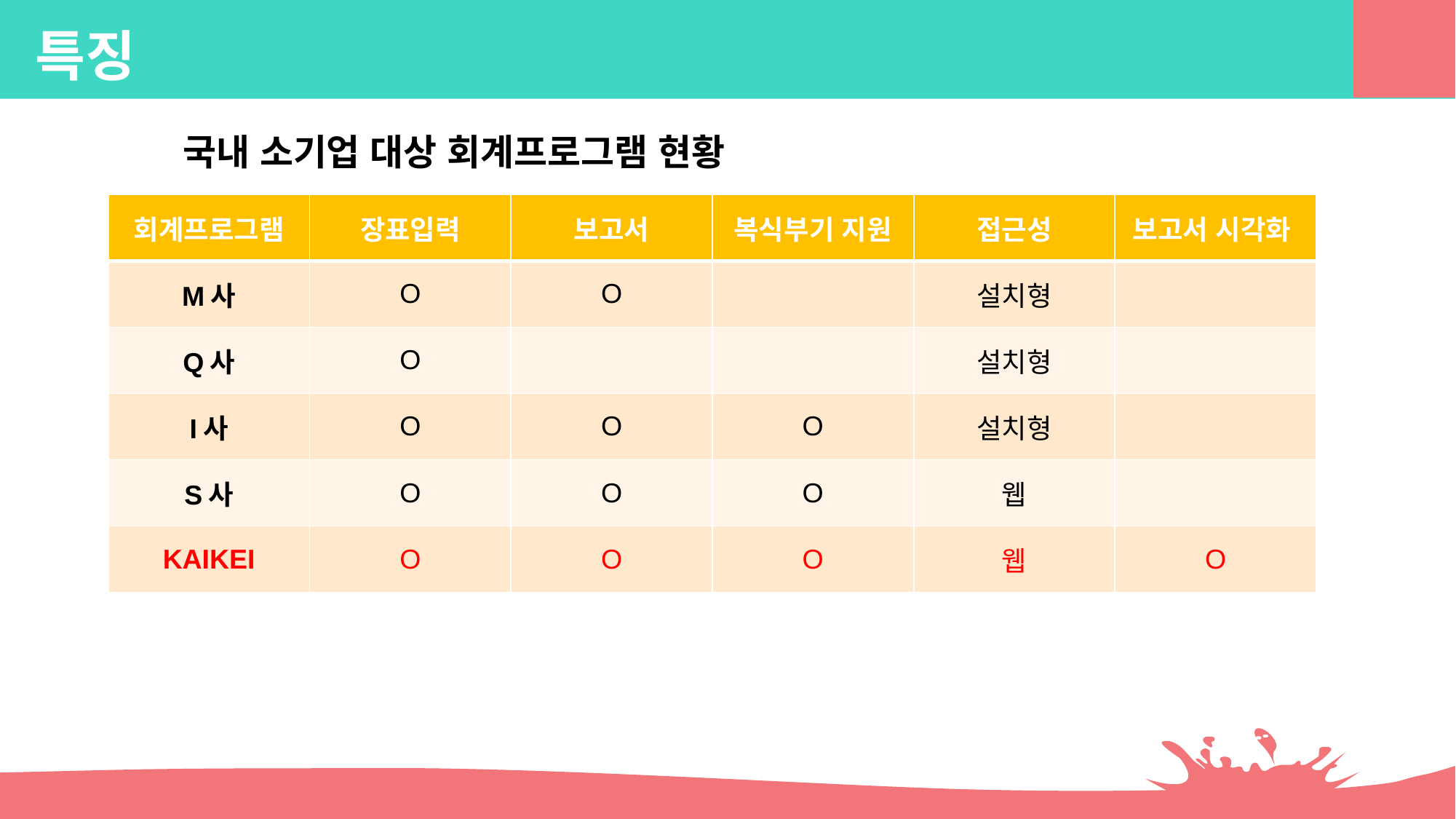

특징

국내 소기업 대상 회계프로그램 현황
| 회계프로그램 | 장표입력 | 보고서 | 복식부기 지원 | 접근성 | 보고서 시각화 |
| --- | --- | --- | --- | --- | --- |
| M사 | O | O |  | 설치형 |  |
| Q사 | O |  |  | 설치형 |  |
| I사 | O | O | O | 설치형 |  |
| S사 | O | O | O | 웹 |  |
| KAIKEI | O | O | O | 웹 | O |